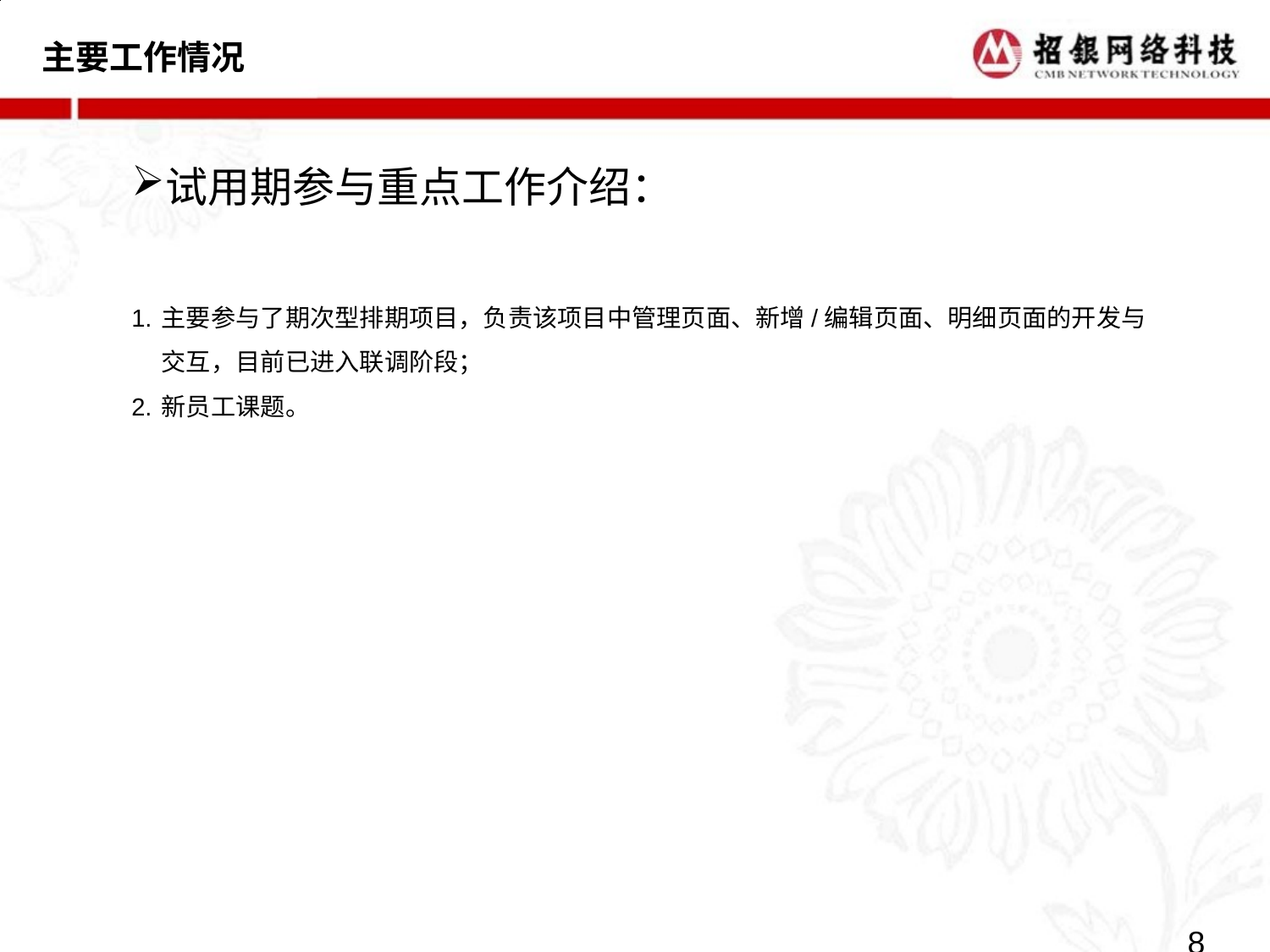

主要工作情况
试用期参与重点工作介绍：

主要参与了期次型排期项目，负责该项目中管理页面、新增/编辑页面、明细页面的开发与交互，目前已进入联调阶段；
新员工课题。
8